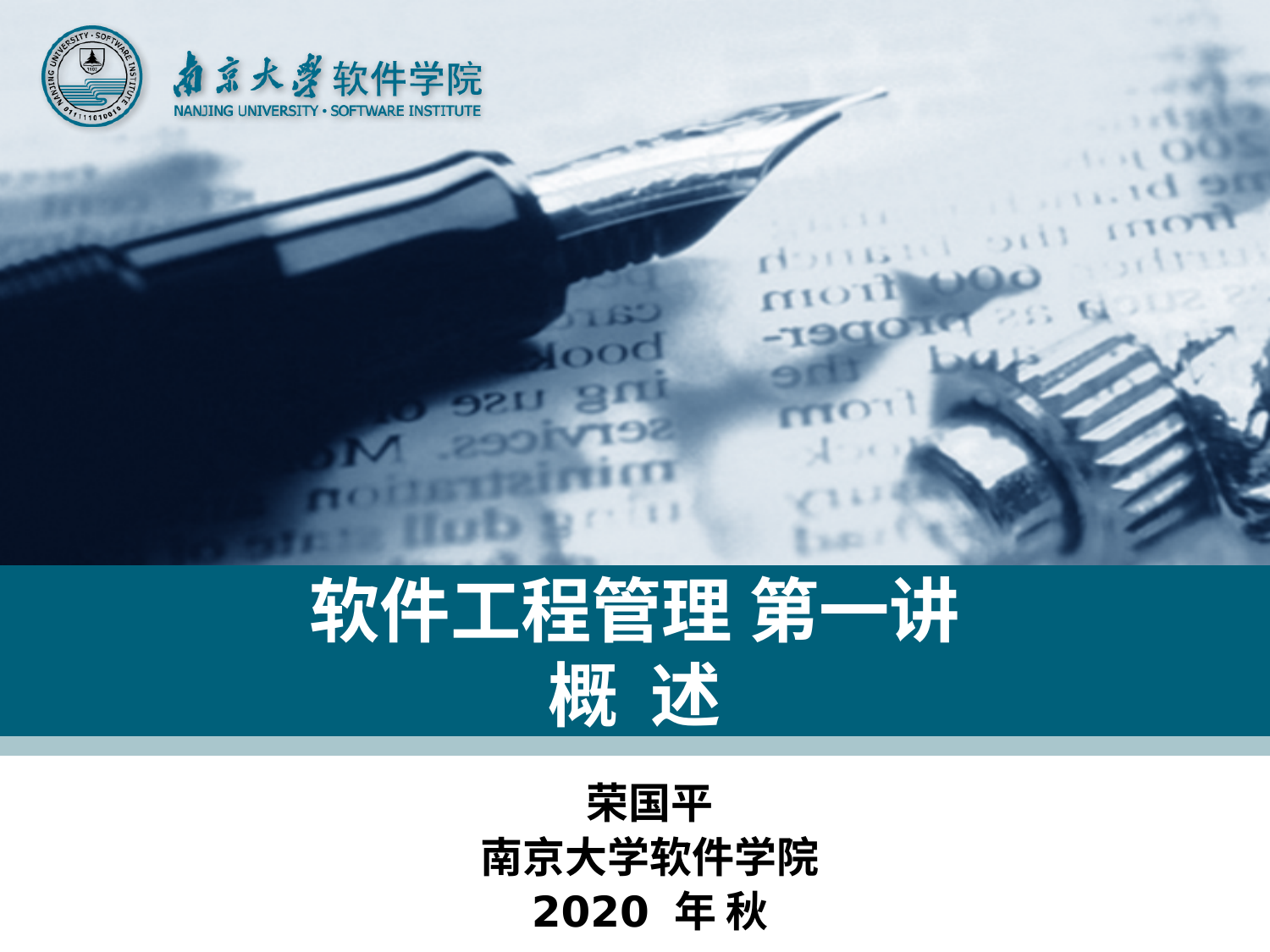

# 软件工程管理 第一讲 概  述
荣国平
南京大学软件学院
2020 年 秋